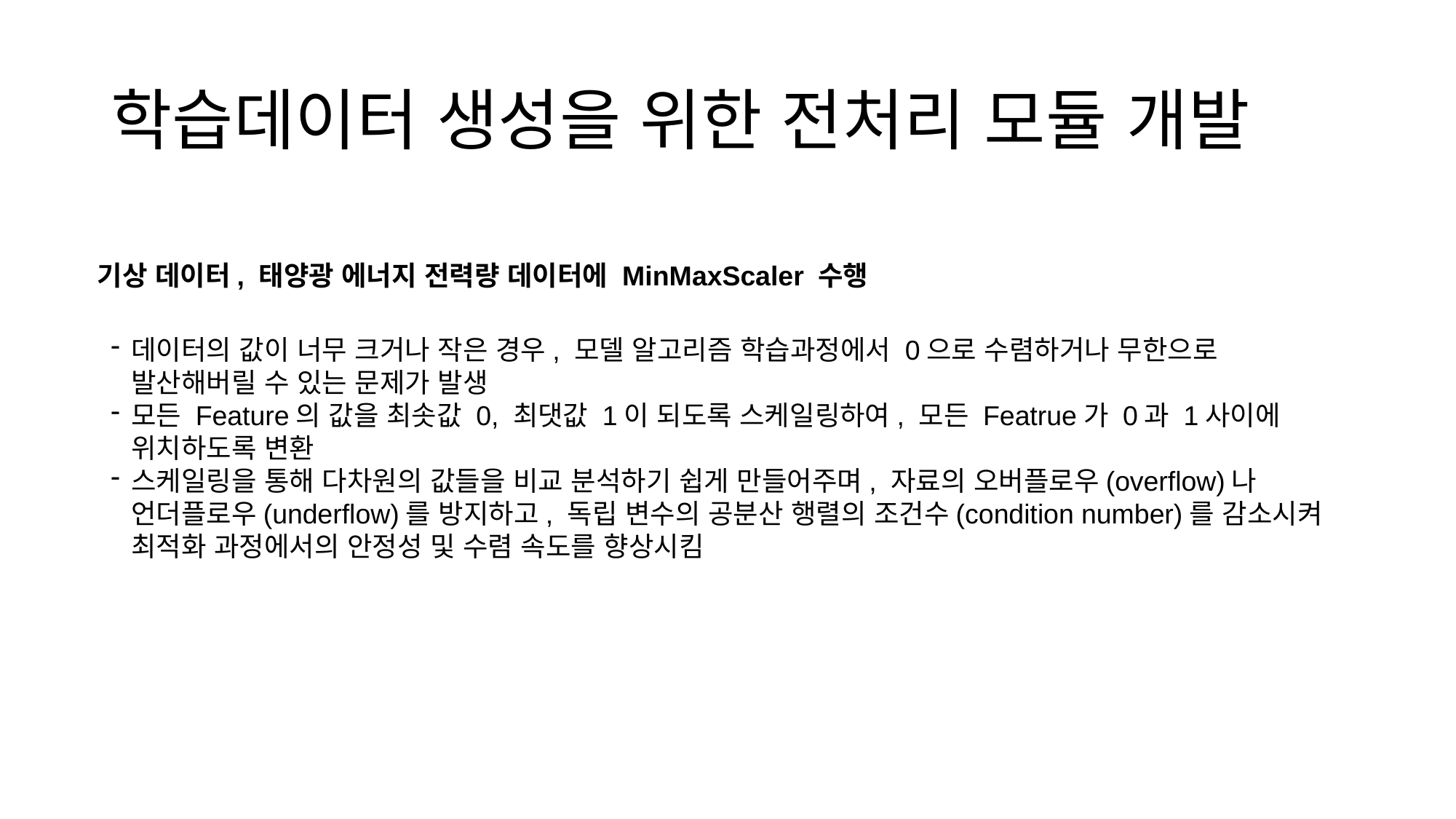

# 학습데이터 생성을 위한 전처리 모듈 개발
기상 데이터, 태양광 에너지 전력량 데이터에 MinMaxScaler 수행
데이터의 값이 너무 크거나 작은 경우, 모델 알고리즘 학습과정에서 0으로 수렴하거나 무한으로 발산해버릴 수 있는 문제가 발생
모든 Feature의 값을 최솟값 0, 최댓값 1이 되도록 스케일링하여, 모든 Featrue가 0과 1사이에 위치하도록 변환
스케일링을 통해 다차원의 값들을 비교 분석하기 쉽게 만들어주며, 자료의 오버플로우(overflow)나 언더플로우(underflow)를 방지하고, 독립 변수의 공분산 행렬의 조건수(condition number)를 감소시켜 최적화 과정에서의 안정성 및 수렴 속도를 향상시킴